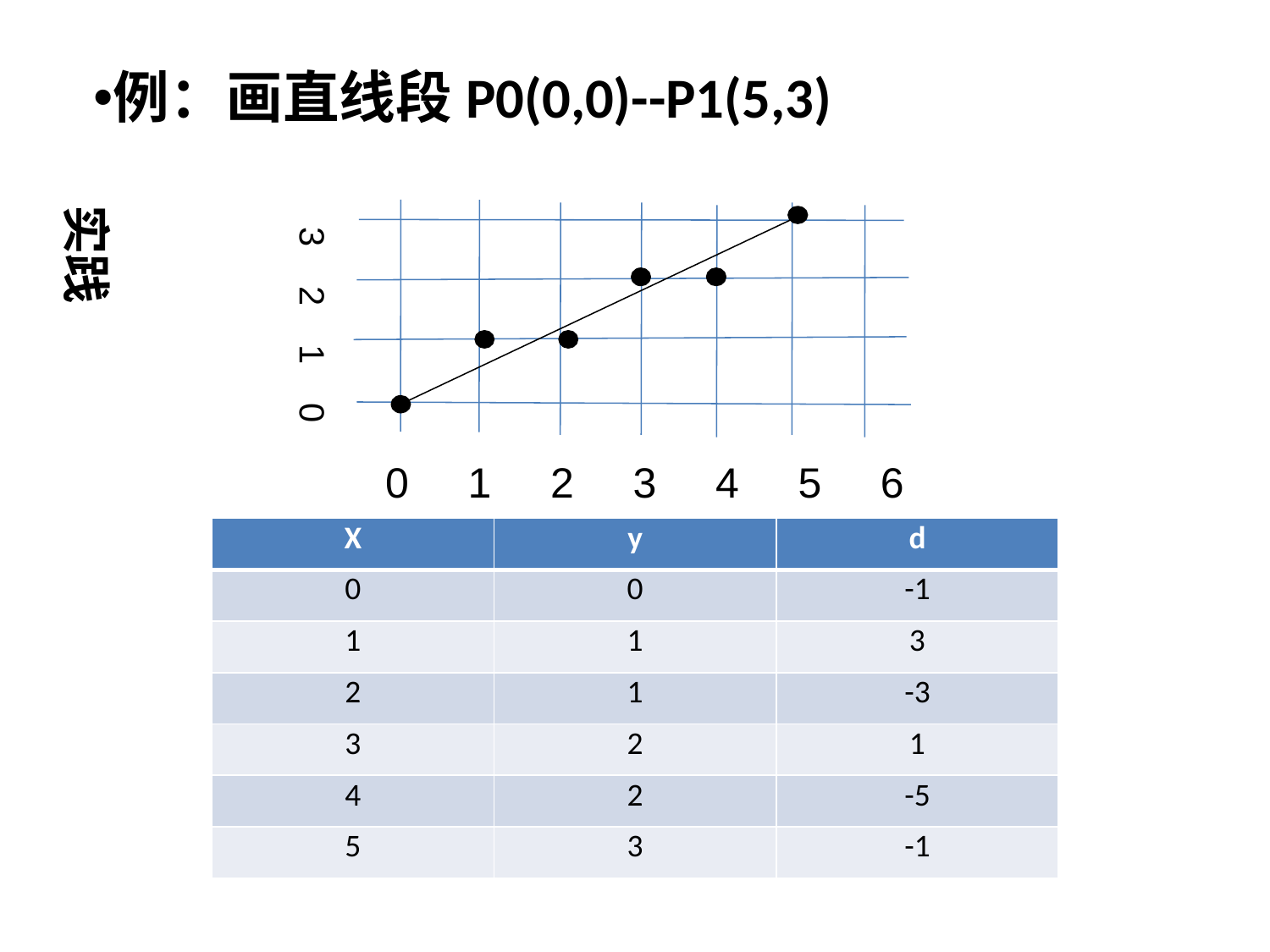

例：画直线段P0(0,0)--P1(5,3)

实践

3    2    1    0

0     1     2     3     4     5     6
| X | y | d |
| --- | --- | --- |
| 0 | 0 | -1 |
| 1 | 1 | 3 |
| 2 | 1 | -3 |
| 3 | 2 | 1 |
| 4 | 2 | -5 |
| 5 | 3 | -1 |